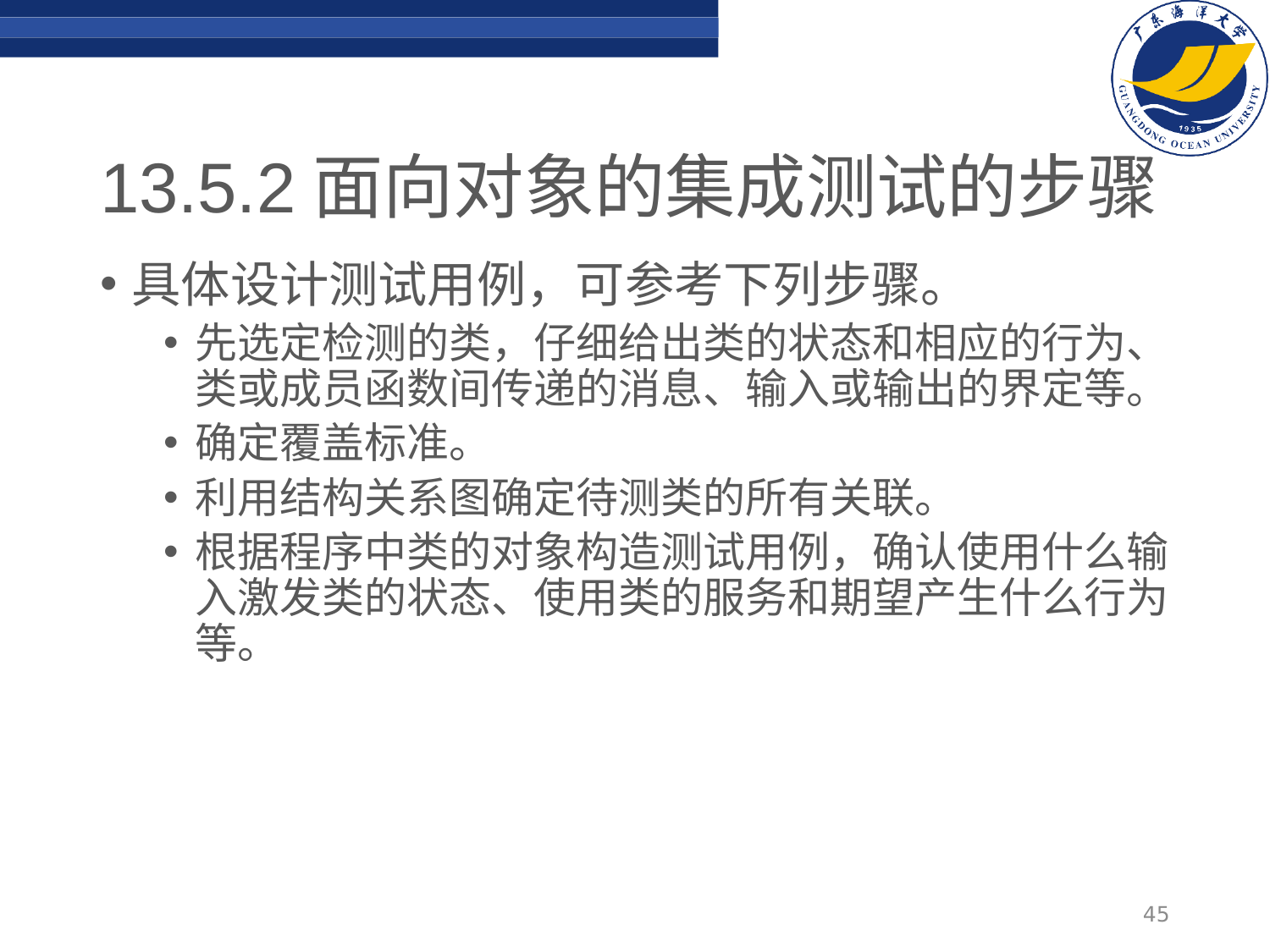

# 13.5.2面向对象的集成测试的步骤
具体设计测试用例，可参考下列步骤。
先选定检测的类，仔细给出类的状态和相应的行为、类或成员函数间传递的消息、输入或输出的界定等。
确定覆盖标准。
利用结构关系图确定待测类的所有关联。
根据程序中类的对象构造测试用例，确认使用什么输入激发类的状态、使用类的服务和期望产生什么行为等。
45